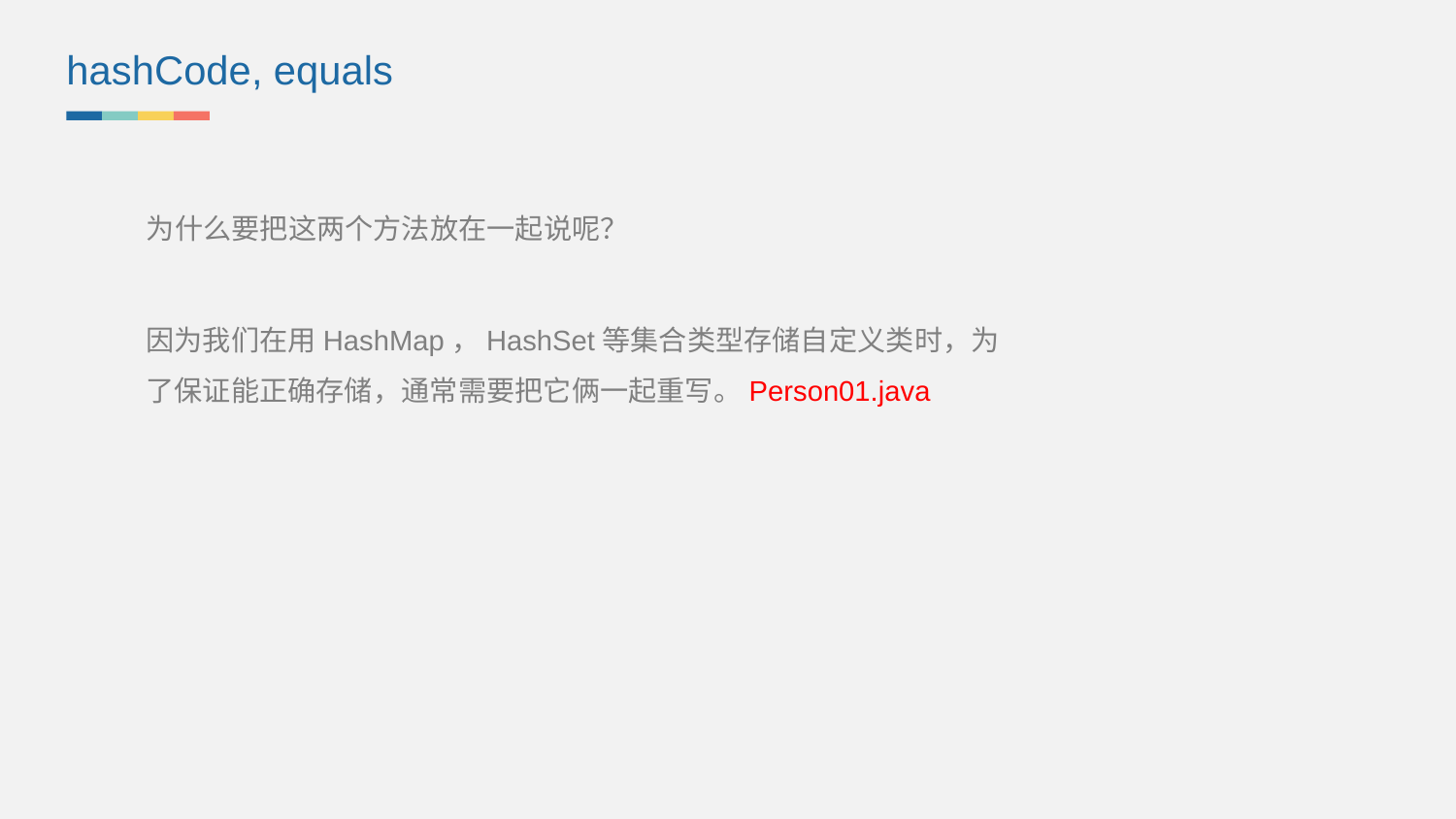

hashCode, equals

为什么要把这两个方法放在一起说呢？
因为我们在用HashMap，HashSet等集合类型存储自定义类时，为了保证能正确存储，通常需要把它俩一起重写。Person01.java